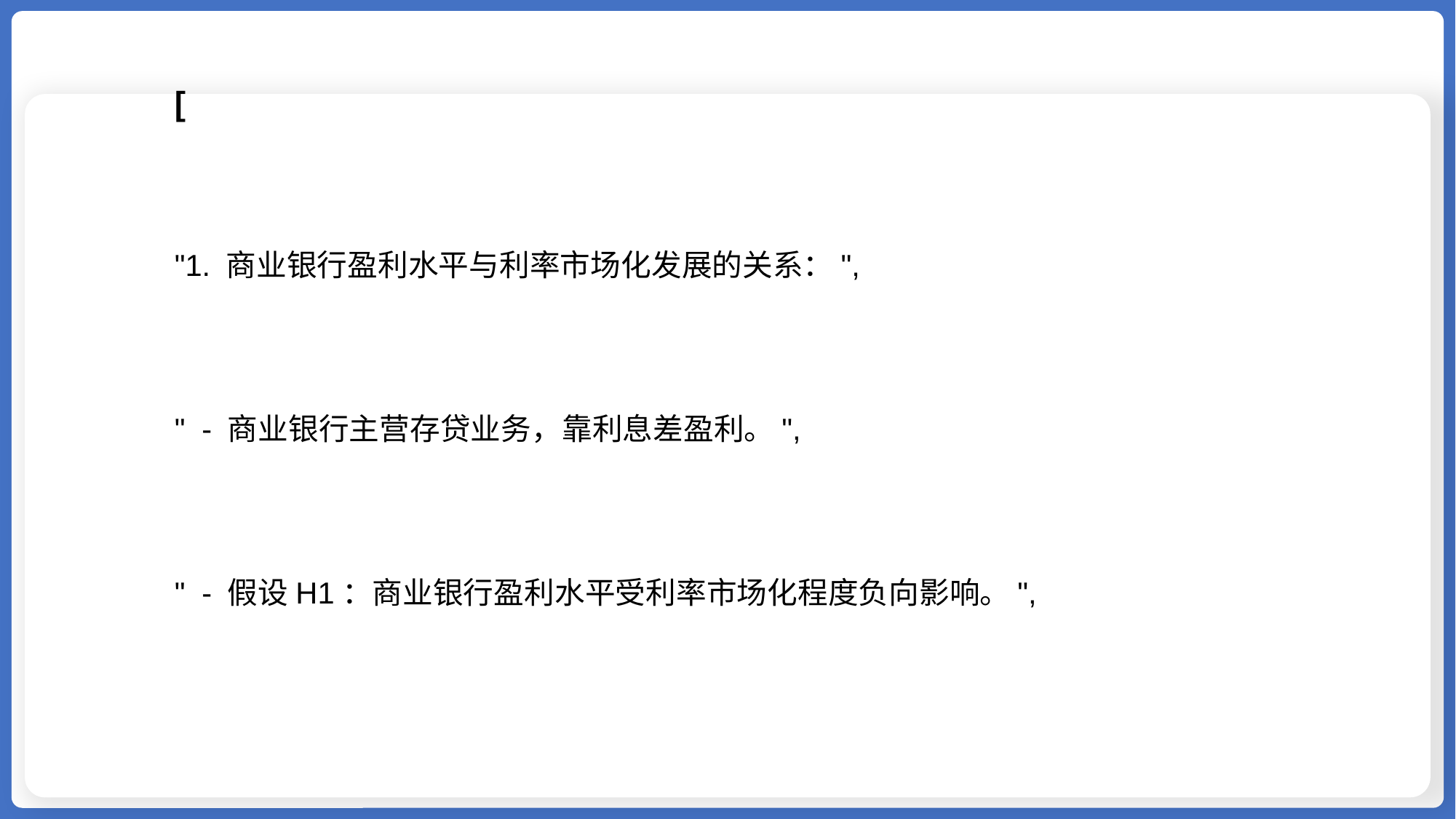

[

"1. 商业银行盈利水平与利率市场化发展的关系：",
"  - 商业银行主营存贷业务，靠利息差盈利。",
"  - 假设H1：商业银行盈利水平受利率市场化程度负向影响。",